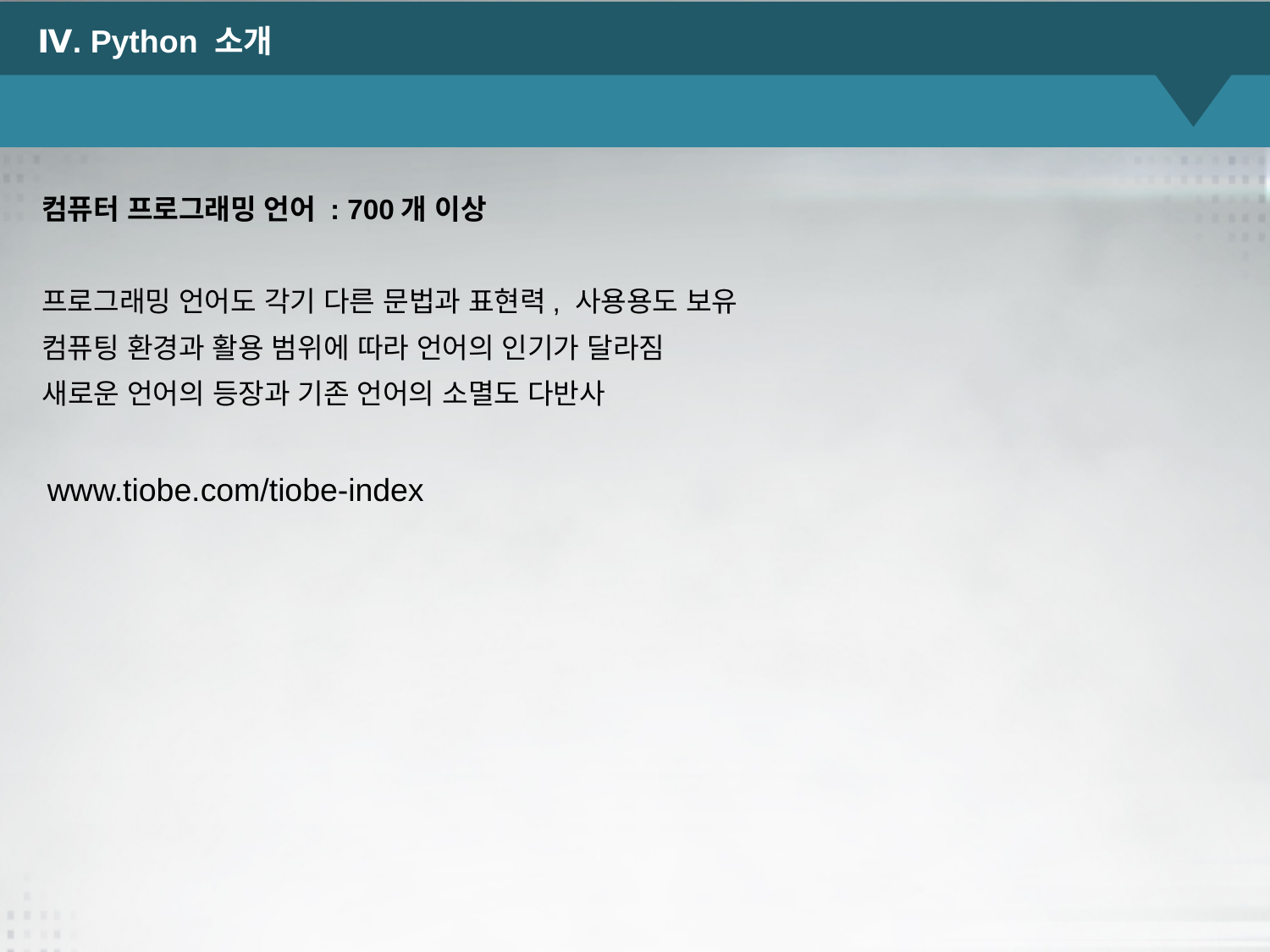

Ⅳ. Python 소개
컴퓨터 프로그래밍 언어 : 700개 이상

프로그래밍 언어도 각기 다른 문법과 표현력, 사용용도 보유
컴퓨팅 환경과 활용 범위에 따라 언어의 인기가 달라짐
새로운 언어의 등장과 기존 언어의 소멸도 다반사
www.tiobe.com/tiobe-index